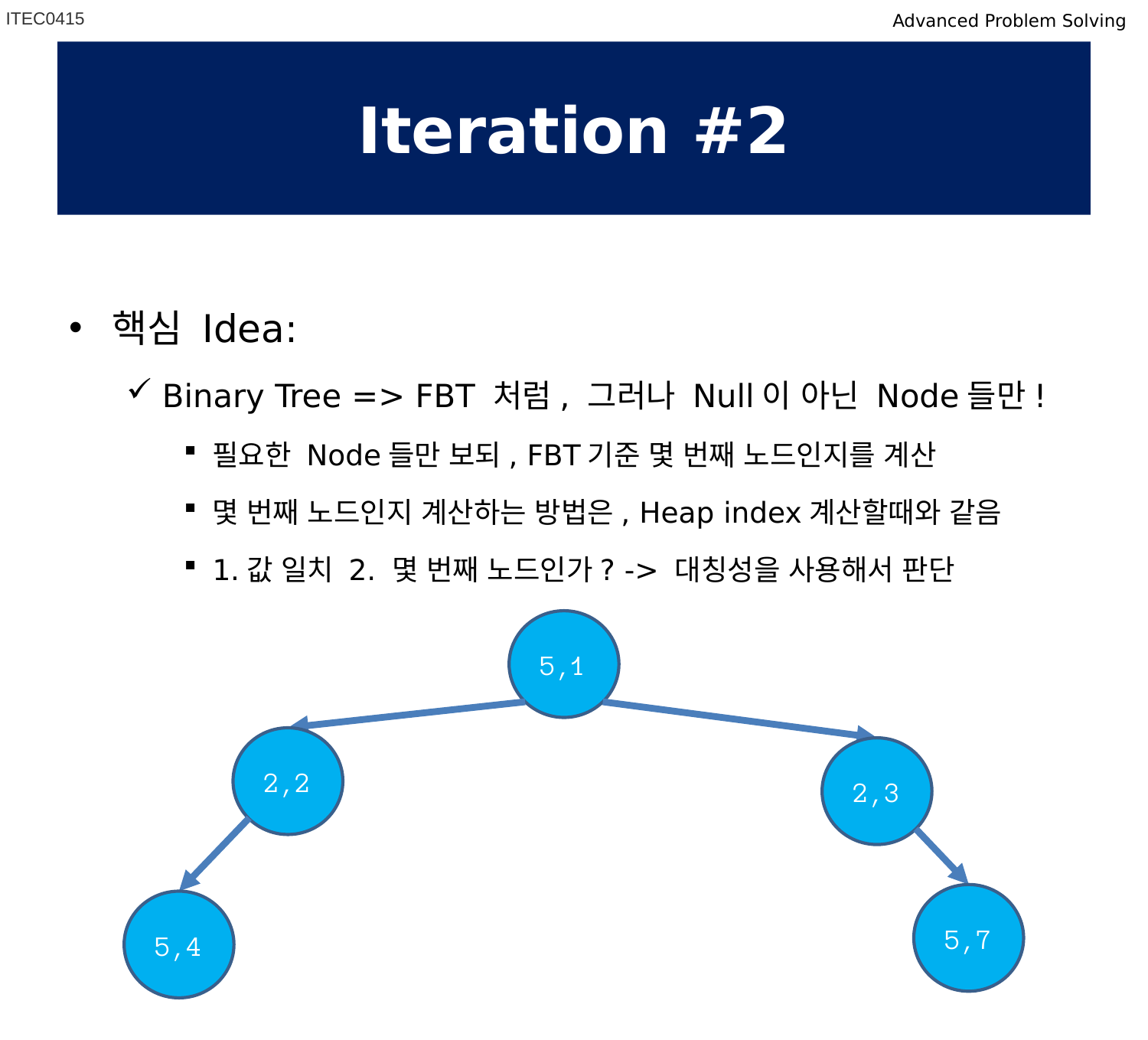

ITEC0415
Advanced Problem Solving
# Iteration #2
핵심 Idea:
Binary Tree => FBT 처럼, 그러나 Null이 아닌 Node들만!
필요한 Node들만 보되, FBT기준 몇 번째 노드인지를 계산
몇 번째 노드인지 계산하는 방법은, Heap index계산할때와 같음
1.값 일치 2. 몇 번째 노드인가? -> 대칭성을 사용해서 판단

5,1
2,2
2,3
5,4
5,7